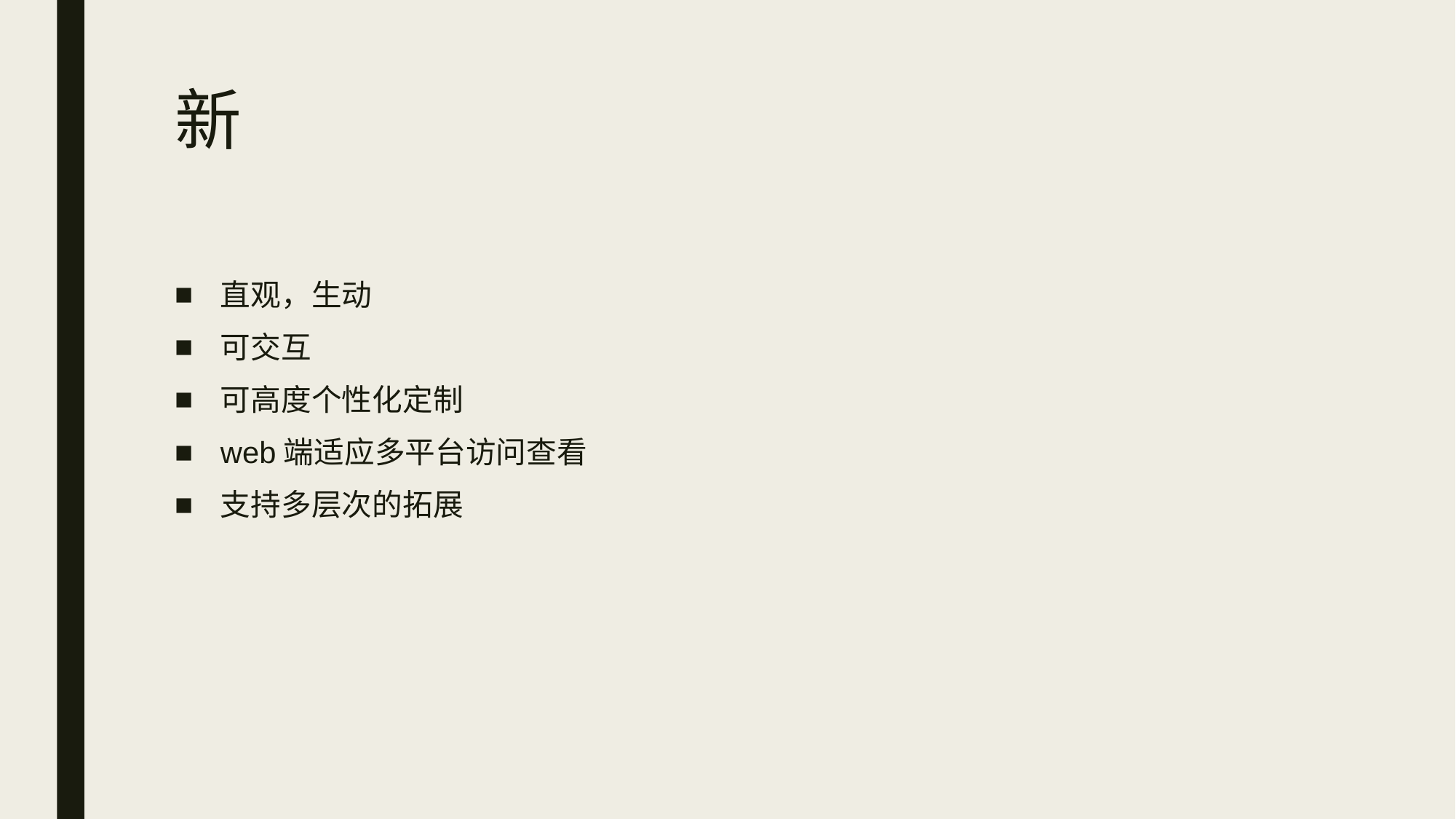

# 新
直观，生动
可交互
可高度个性化定制
web端适应多平台访问查看
支持多层次的拓展